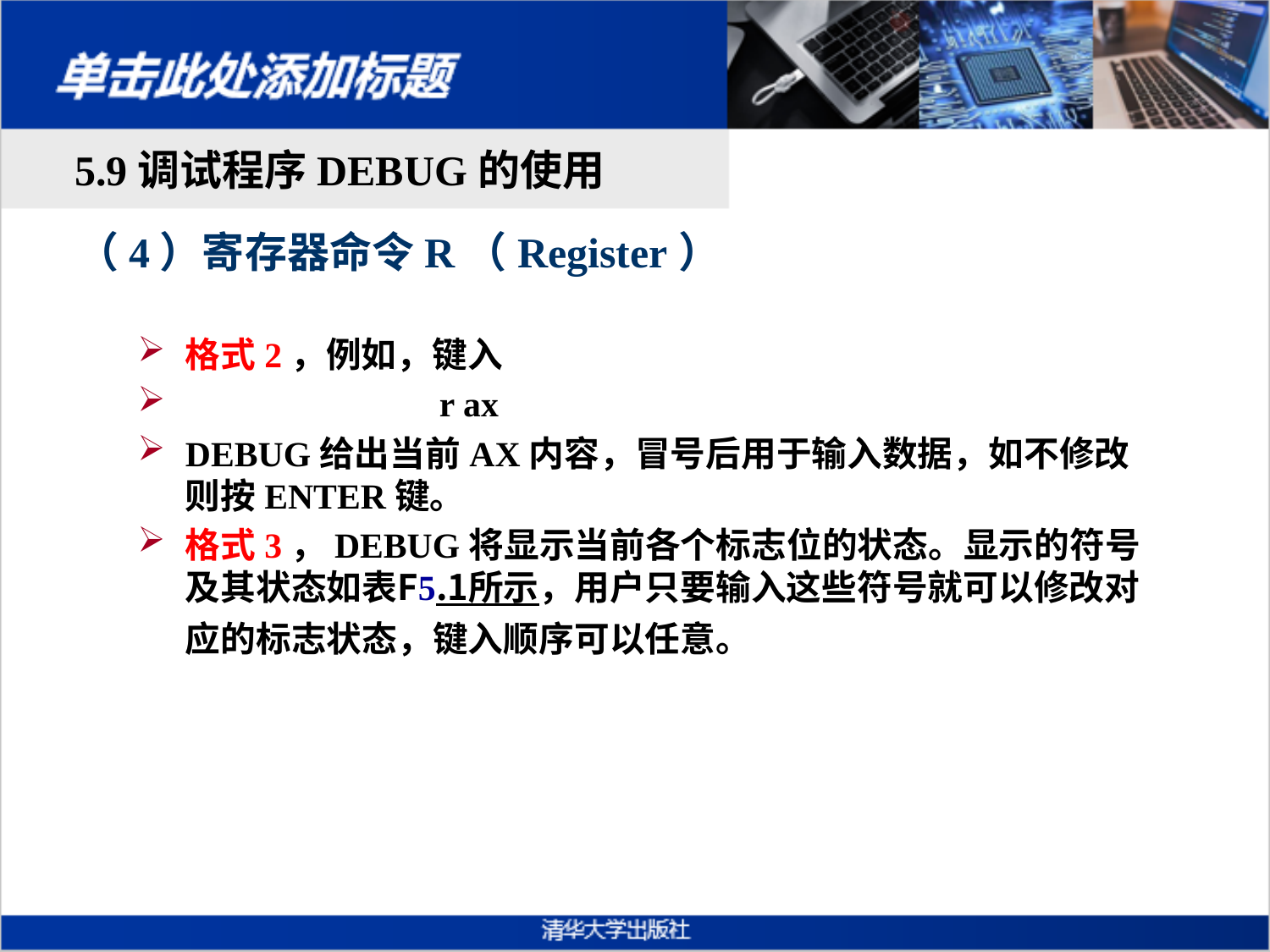

5.9调试程序DEBUG的使用
# （4）寄存器命令R（Register）
格式2，例如，键入
		r ax
DEBUG给出当前AX内容，冒号后用于输入数据，如不修改则按ENTER键。
格式3，DEBUG将显示当前各个标志位的状态。显示的符号及其状态如表F5.1所示，用户只要输入这些符号就可以修改对应的标志状态，键入顺序可以任意。